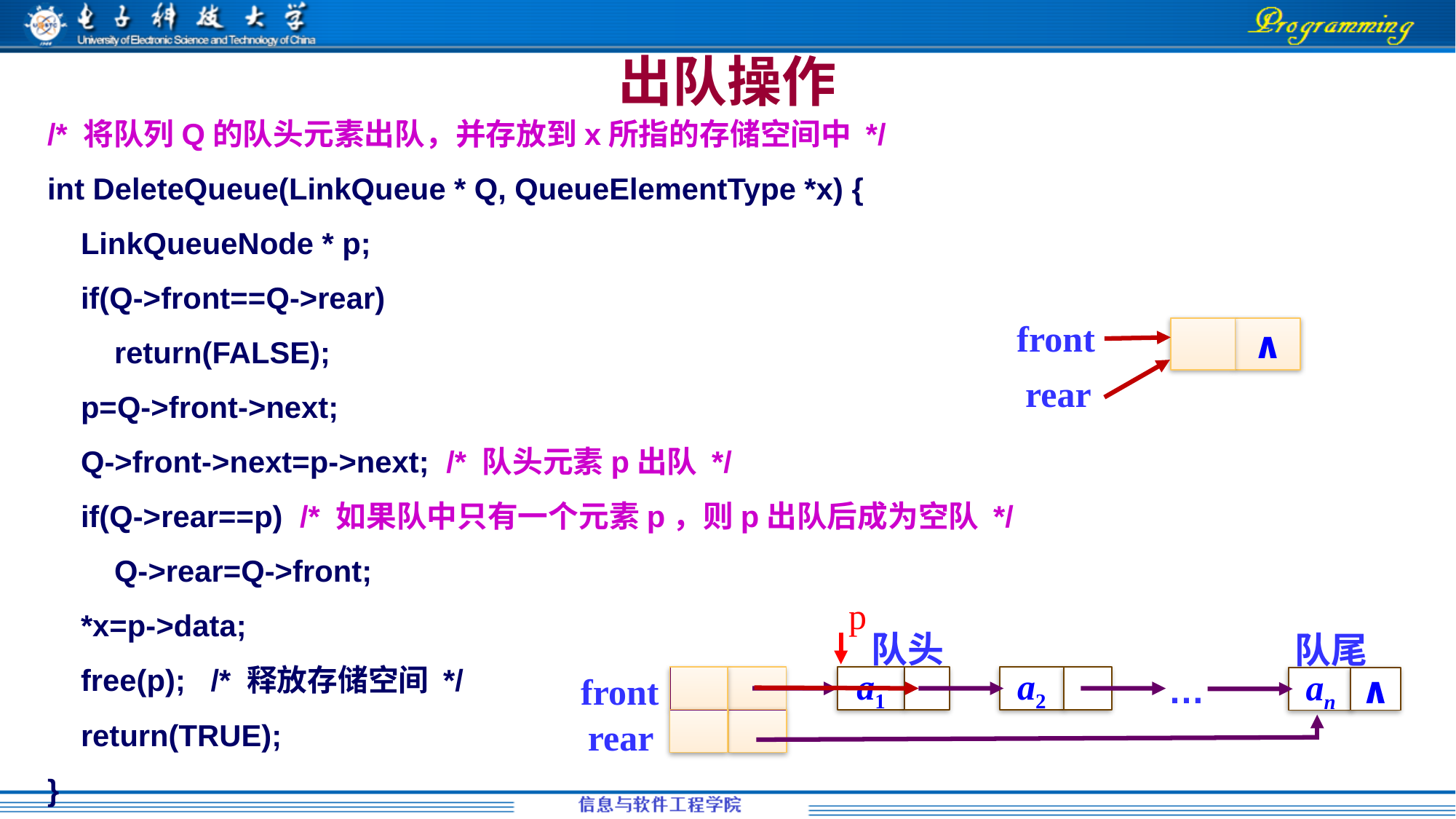

# 出队操作
/* 将队列Q的队头元素出队，并存放到x所指的存储空间中 */
int DeleteQueue(LinkQueue * Q, QueueElementType *x) {
    LinkQueueNode * p;
    if(Q->front==Q->rear)
        return(FALSE);
    p=Q->front->next;
    Q->front->next=p->next;  /* 队头元素p出队 */
    if(Q->rear==p)  /* 如果队中只有一个元素p，则p出队后成为空队 */
        Q->rear=Q->front;
    *x=p->data;
    free(p);   /* 释放存储空间 */
    return(TRUE);
}
front

∧
rear
p
队头
队尾
…
front

a1

a2

an
∧

rear